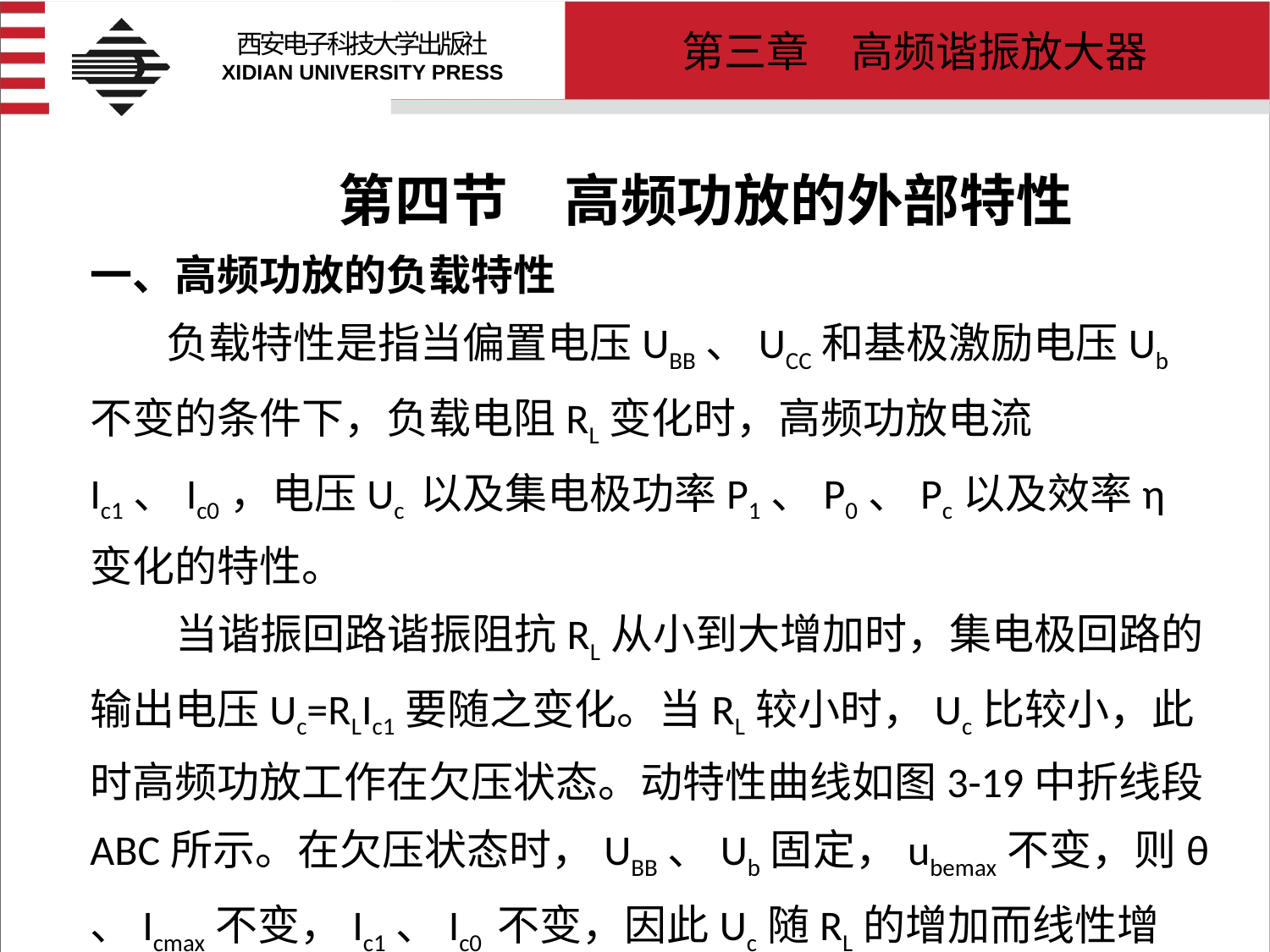

# 第四节　高频功放的外部特性 一、高频功放的负载特性 负载特性是指当偏置电压UBB、UCC和基极激励电压Ub不变的条件下，负载电阻RL变化时，高频功放电流Ic1、Ic0，电压Uc 以及集电极功率P1、P0、Pc以及效率η 变化的特性。 当谐振回路谐振阻抗RL从小到大增加时，集电极回路的输出电压Uc=RLIc1要随之变化。当RL较小时，Uc比较小，此时高频功放工作在欠压状态。动特性曲线如图3-19中折线段ABC所示。在欠压状态时，UBB、Ub固定，ubemax不变，则θ 、Icmax不变，Ic1、Ic0 不变，因此Uc随RL的增加而线性增加。